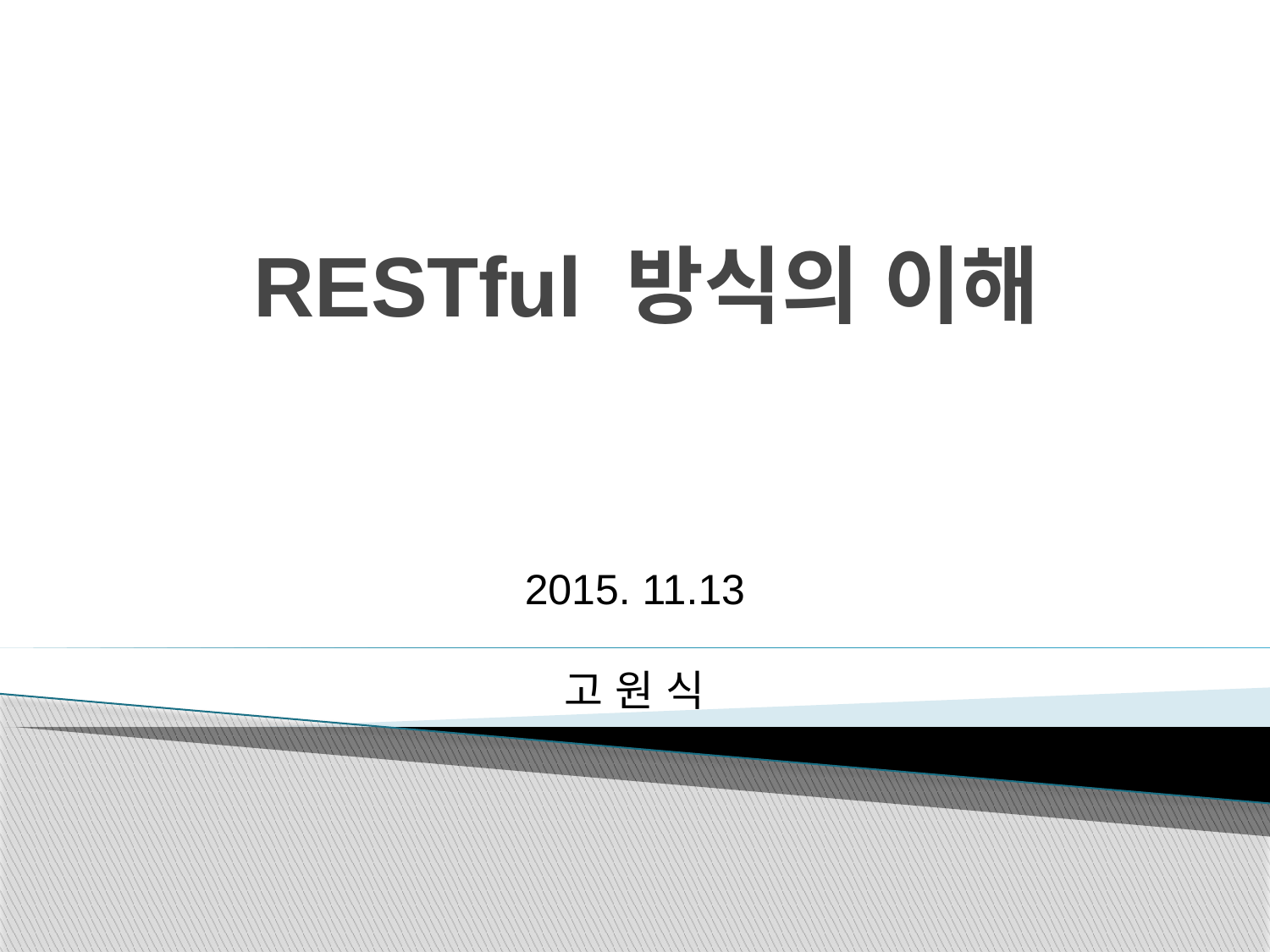

# RESTful 방식의 이해
2015. 11.13

고 원 식